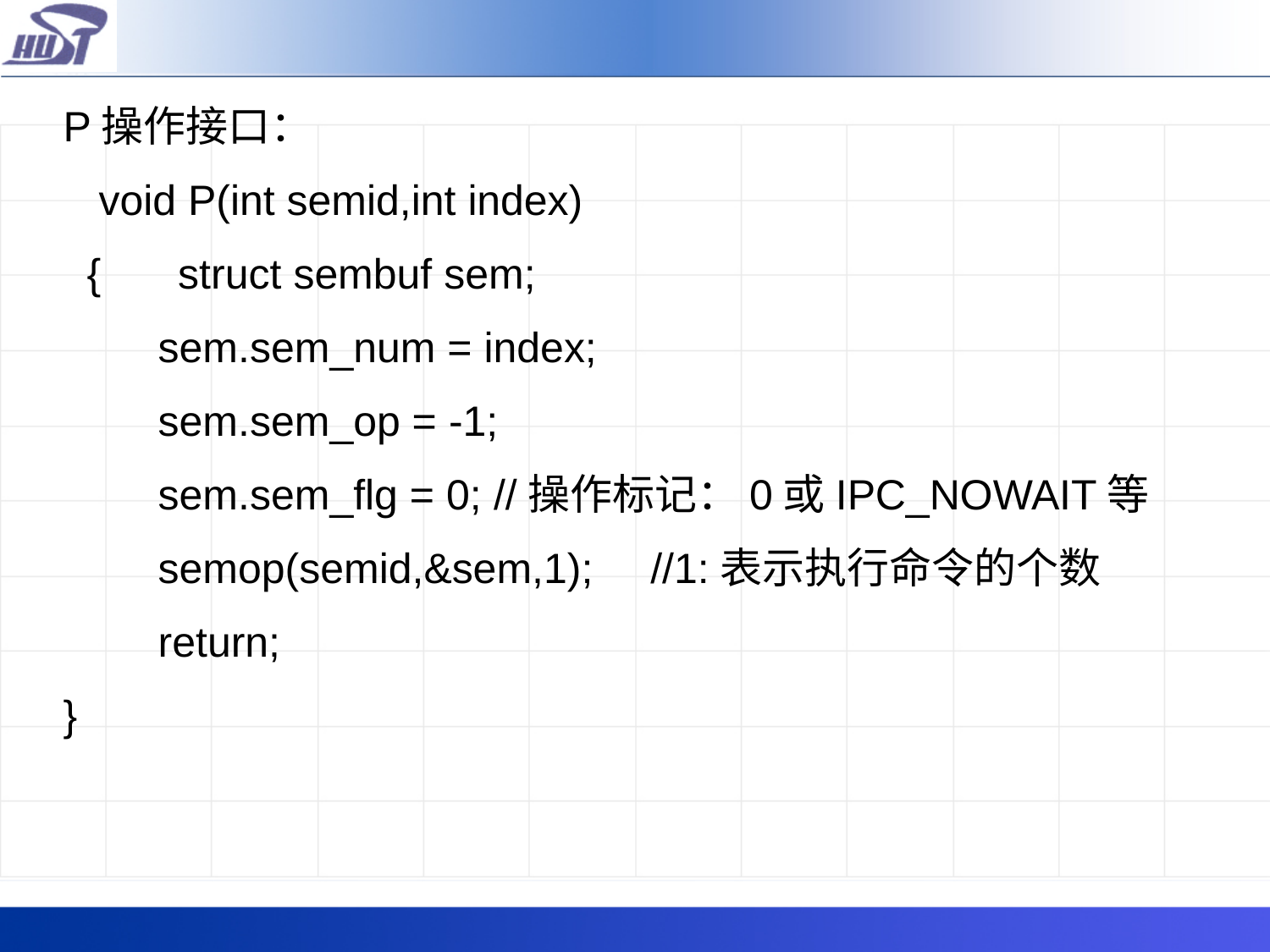

# P操作接口：
   void P(int semid,int index)
  {	   struct sembuf sem;
        sem.sem_num = index;
        sem.sem_op = -1;
        sem.sem_flg = 0; //操作标记：0或IPC_NOWAIT等
        semop(semid,&sem,1);	//1:表示执行命令的个数
        return;
}